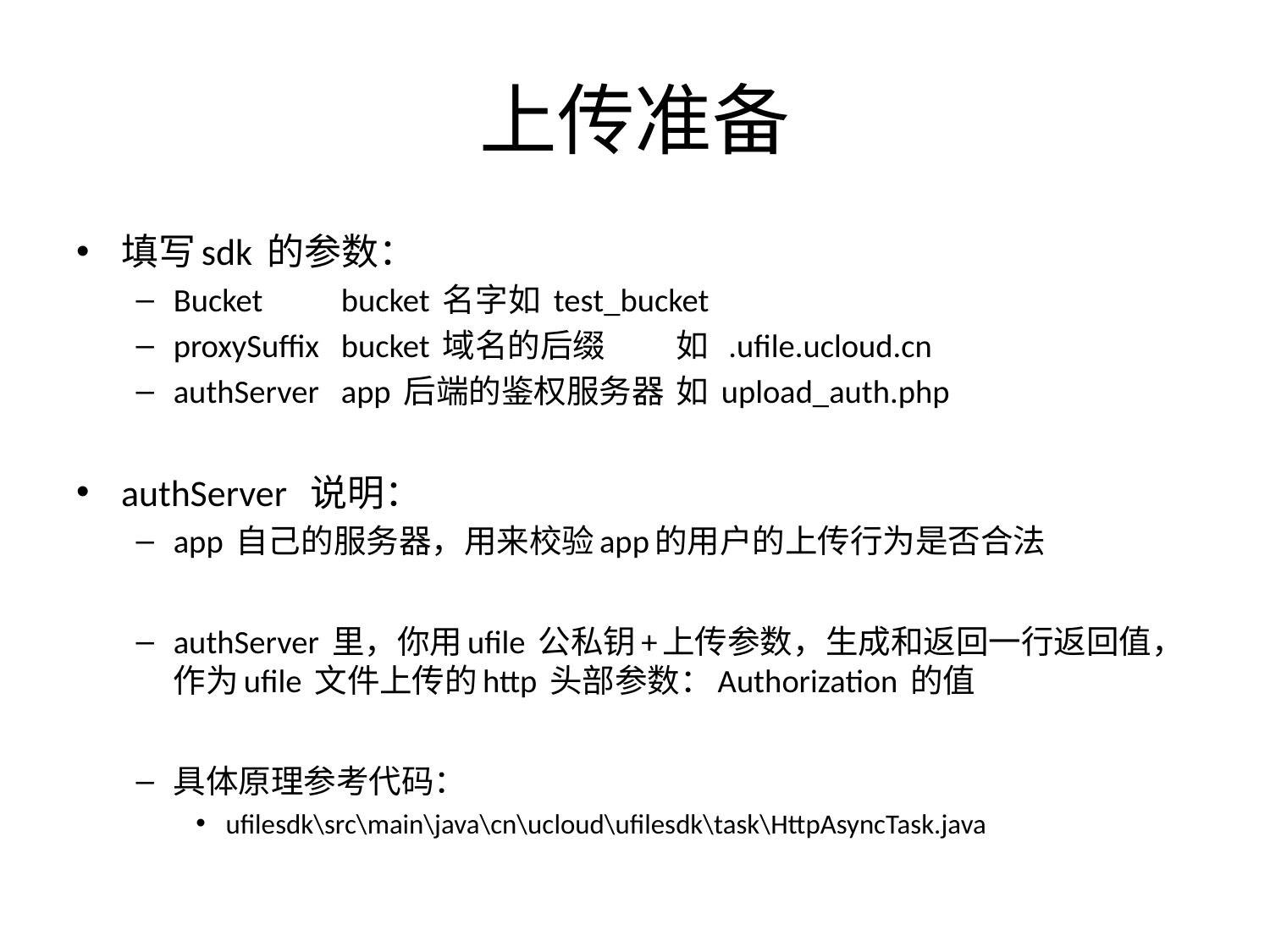

# 上传准备
填写sdk 的参数：
Bucket		bucket 名字		如 test_bucket
proxySuffix	bucket 域名的后缀	如  .ufile.ucloud.cn
authServer	app 后端的鉴权服务器	如 upload_auth.php

authServer  说明：
app 自己的服务器，用来校验app的用户的上传行为是否合法

authServer 里，你用ufile 公私钥+上传参数，生成和返回一行返回值，作为ufile 文件上传的http 头部参数：Authorization 的值

具体原理参考代码：
ufilesdk\src\main\java\cn\ucloud\ufilesdk\task\HttpAsyncTask.java